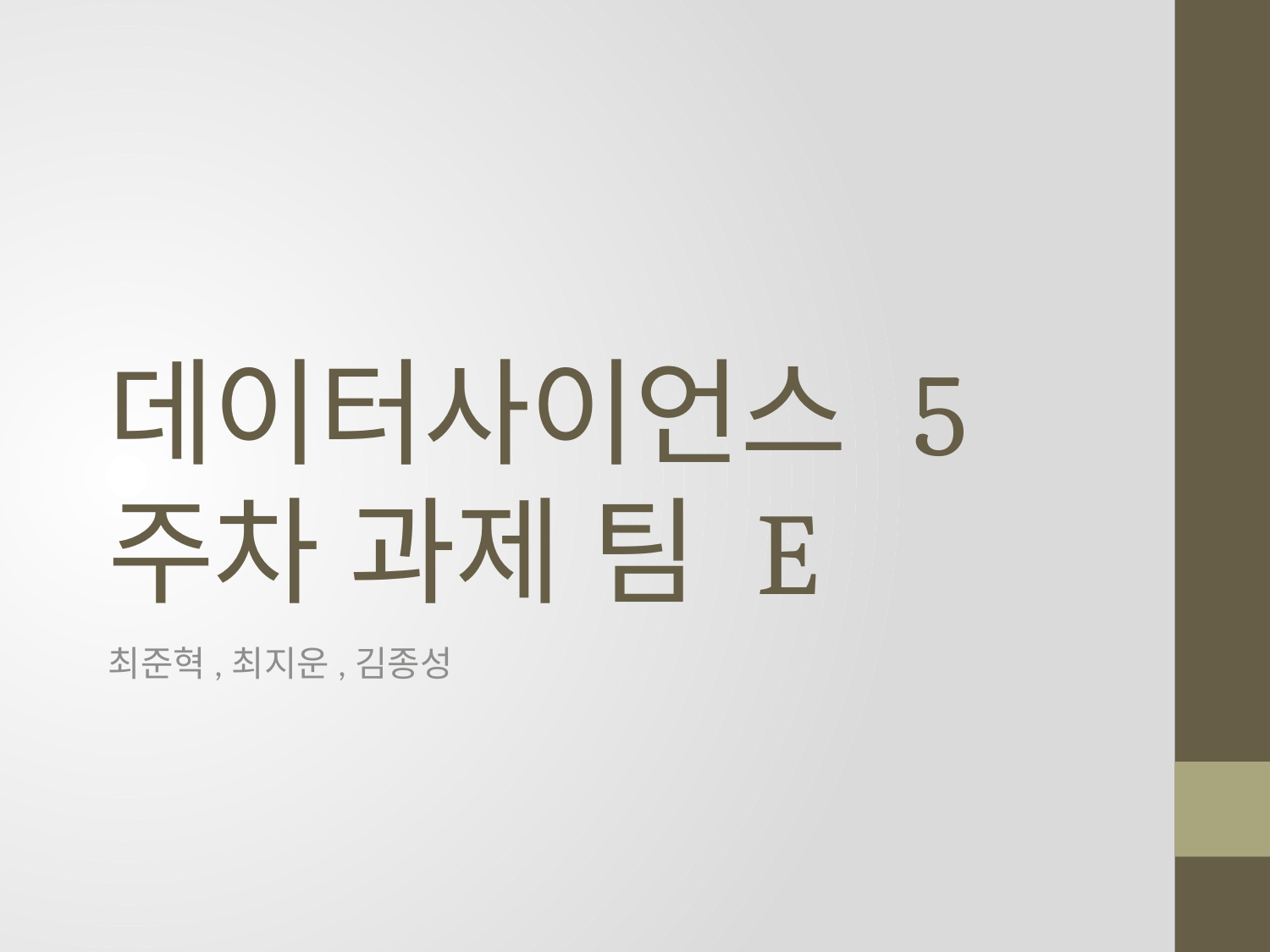

# 데이터사이언스 5주차 과제 팀 E
최준혁,최지운,김종성